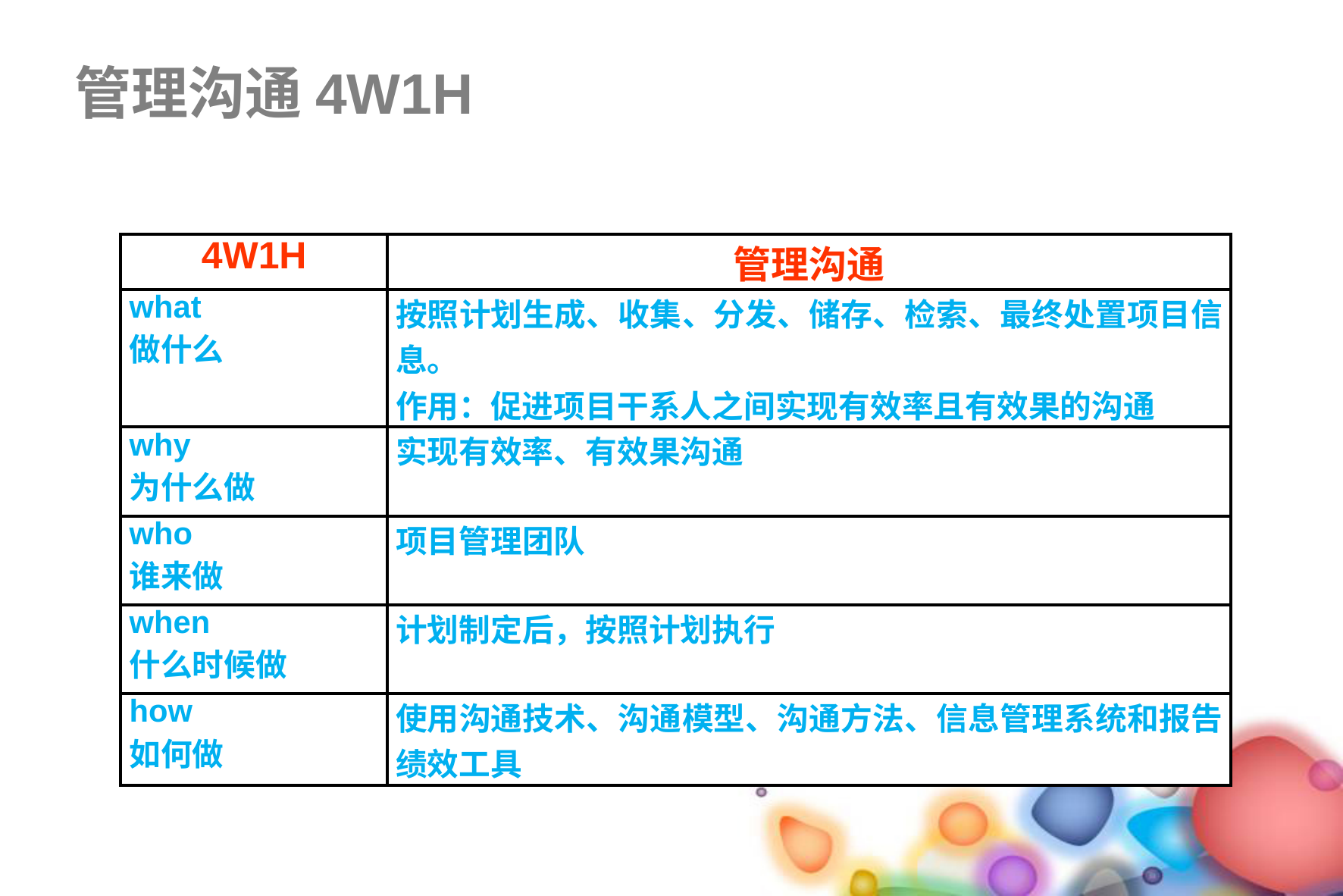

管理沟通4W1H
| 4W1H | 管理沟通 |
| --- | --- |
| what 做什么 | 按照计划生成、收集、分发、储存、检索、最终处置项目信息。 作用：促进项目干系人之间实现有效率且有效果的沟通 |
| why 为什么做 | 实现有效率、有效果沟通 |
| who 谁来做 | 项目管理团队 |
| when 什么时候做 | 计划制定后，按照计划执行 |
| how 如何做 | 使用沟通技术、沟通模型、沟通方法、信息管理系统和报告绩效工具 |